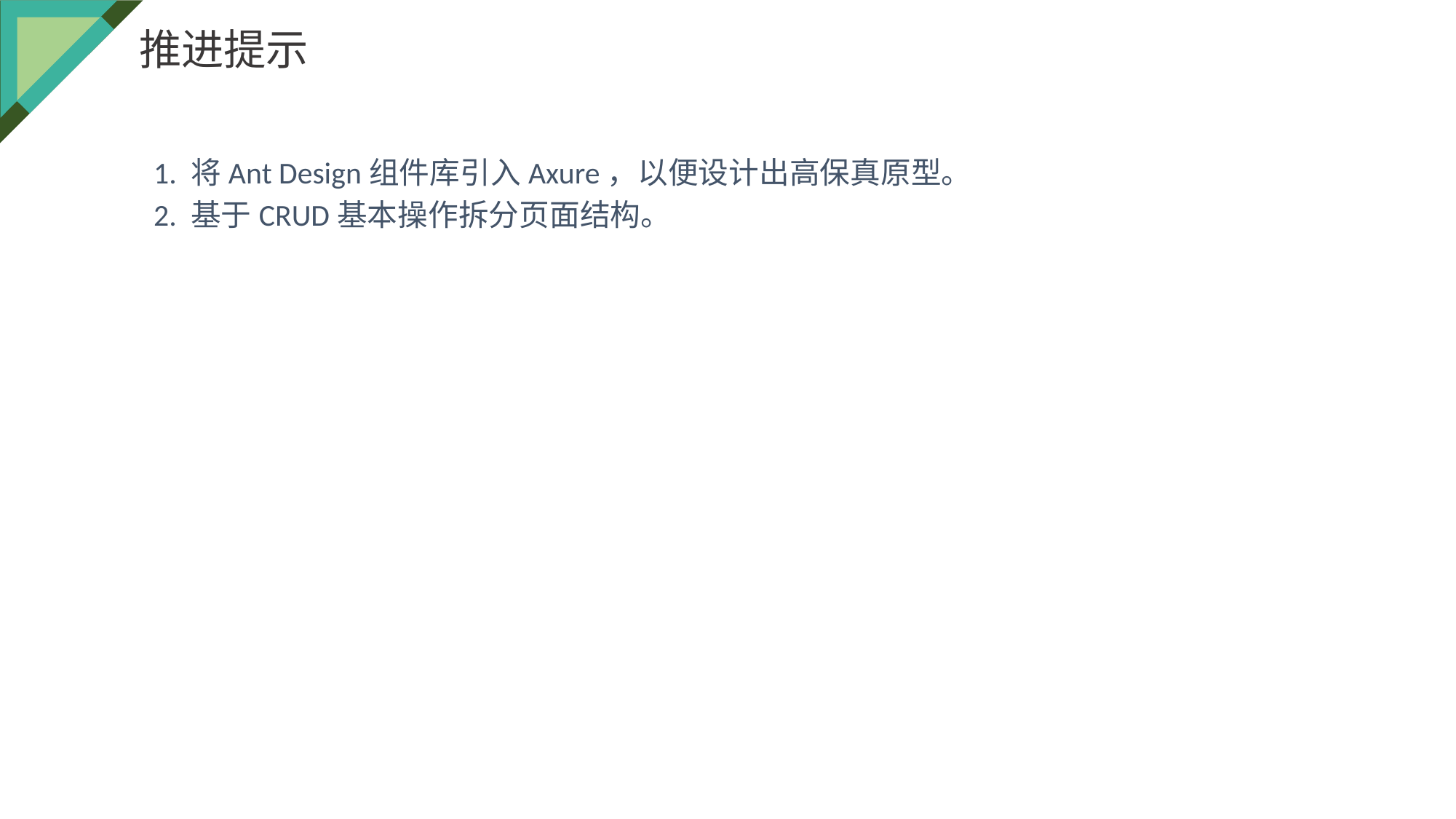

推进提示

1. 将Ant Design组件库引入Axure，以便设计出高保真原型。
2. 基于CRUD基本操作拆分页面结构。